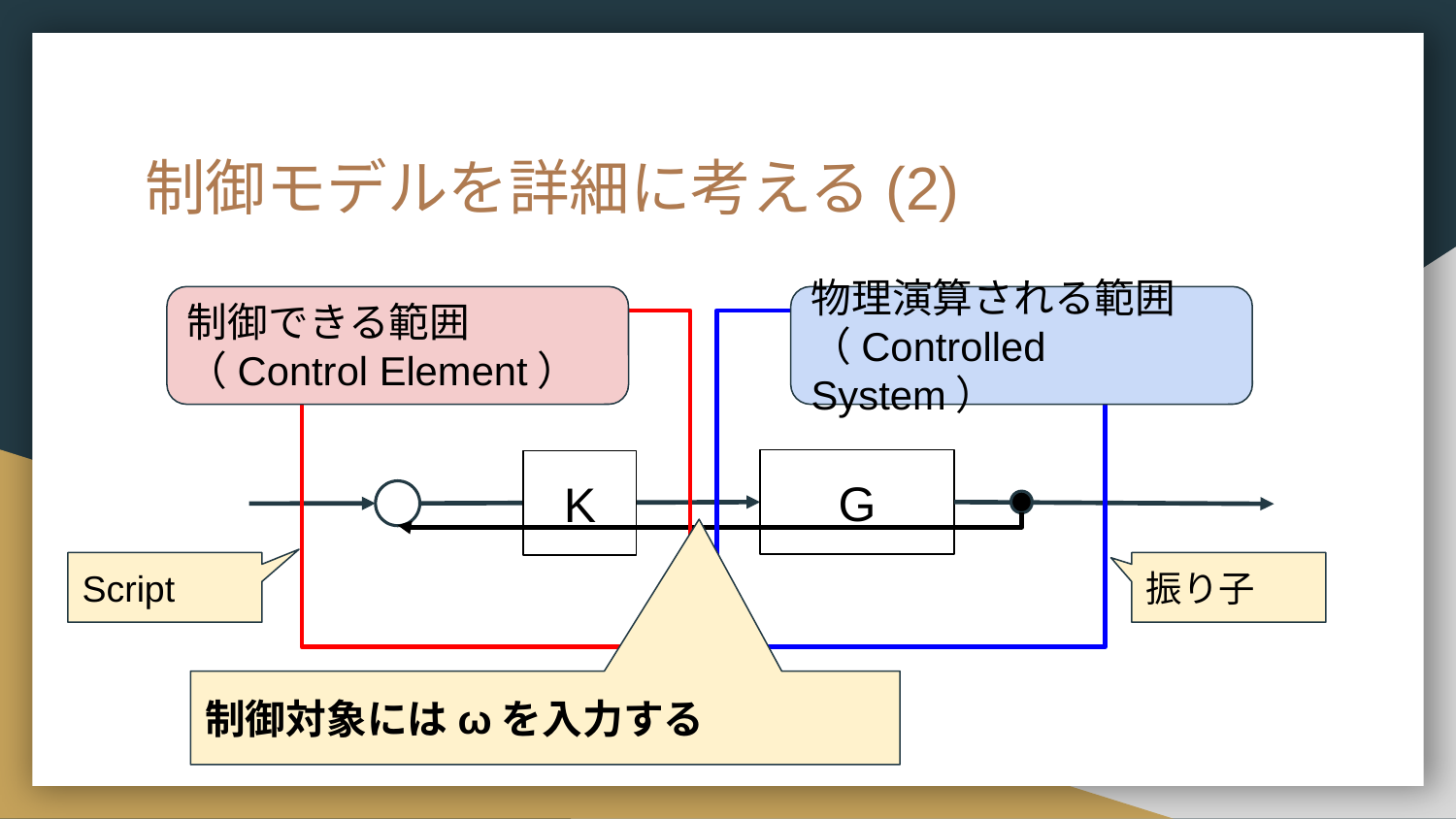

# 制御モデルを詳細に考える(2)
制御できる範囲
（Control Element）
物理演算される範囲
（Controlled System）

G
K

Script
振り子
制御対象にはωを入力する